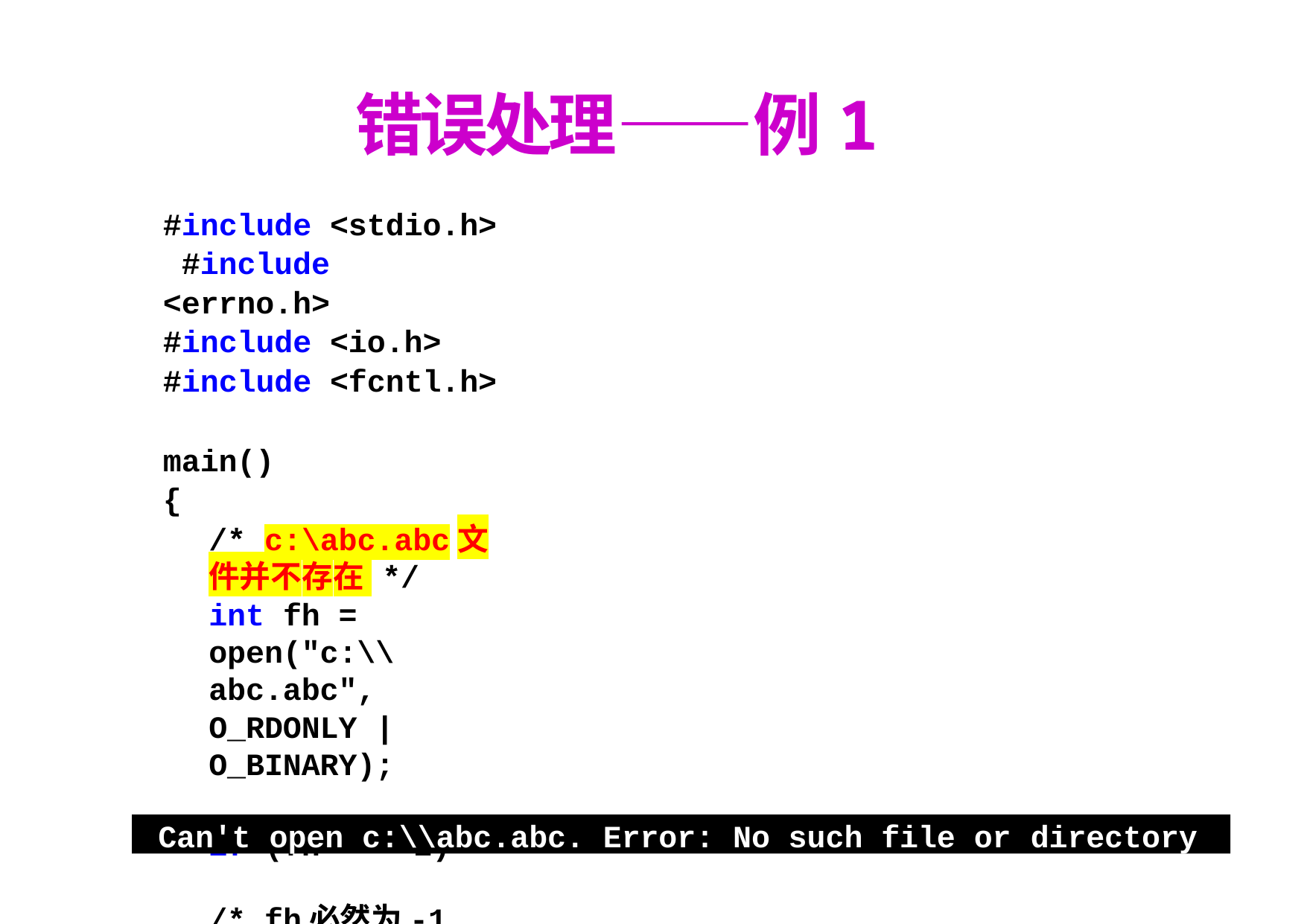

# 错误处理——例1
#include <stdio.h>  #include <errno.h>  #include <io.h>  #include <fcntl.h>

main()
{
/* c:\abc.abc文件并不存在 */
int fh = open("c:\\abc.abc", O_RDONLY | O_BINARY);

if (fh == -1)	/* fh必然为-1 */
{
perror("Can't open c:\\abc.abc. Error");
}
}
Can't open c:\\abc.abc. Error: No such file or directory